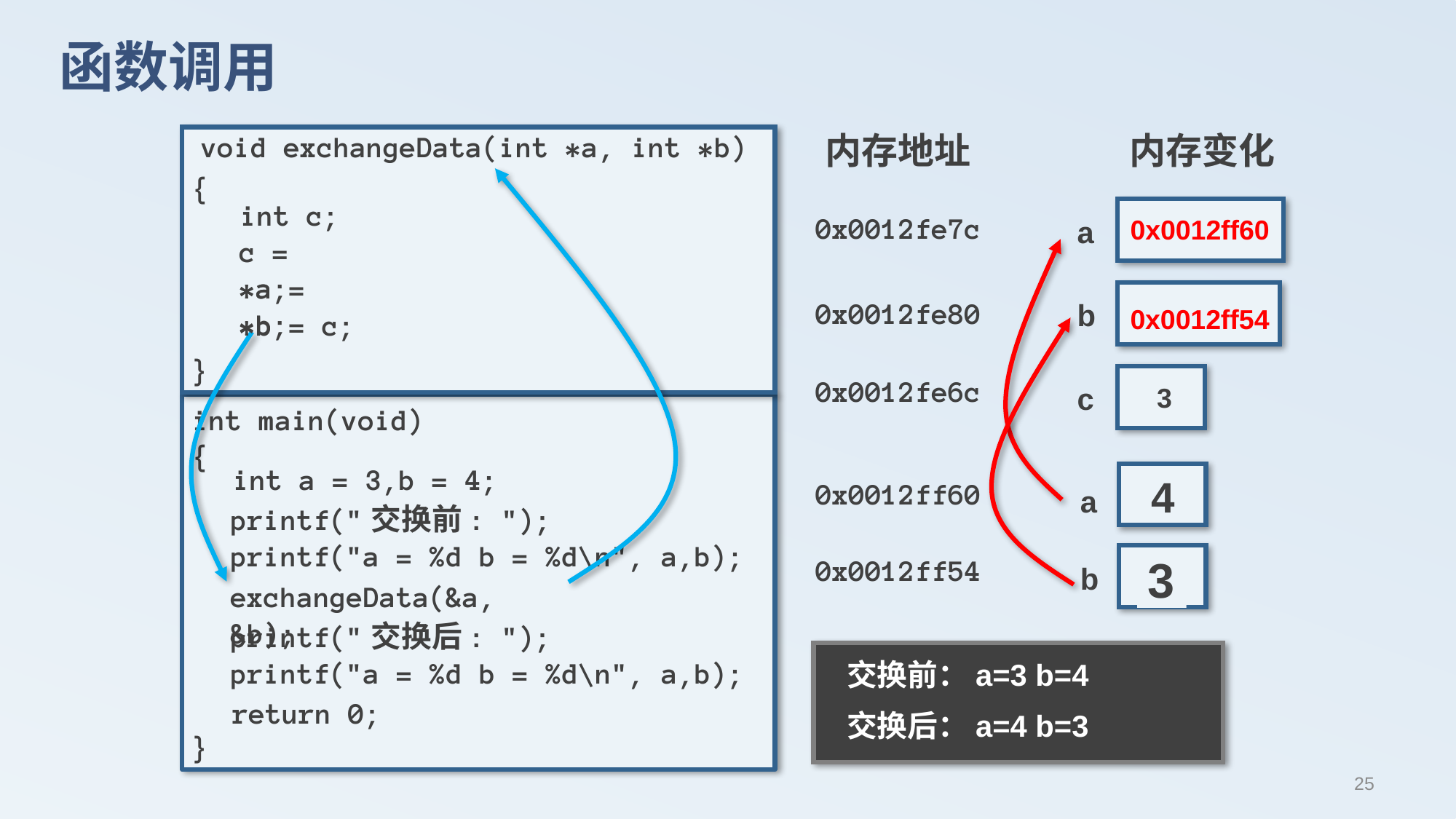

# 函数调用
void exchangeData(int *a, int *b)
内存地址
内存变化

{

}

int c;
?
a
0x0012fe7c
0x0012ff60
c = *a;

*a = *b;
?
b
0x0012fe80
0x0012ff54
*b = c;

?
c
0x0012fe6c
3
int main(void)
{

}
int a = 3,b = 4;
3
a
4
b
0x0012ff60
4
printf("交换前: ");
printf("a = %d b = %d\n", a,b);
0x0012ff54
3
exchangeData(&a, &b);
printf("交换后: ");
printf("a = %d b = %d\n", a,b);

交换前：a=3 b=4
return 0;
交换后：a=4 b=3